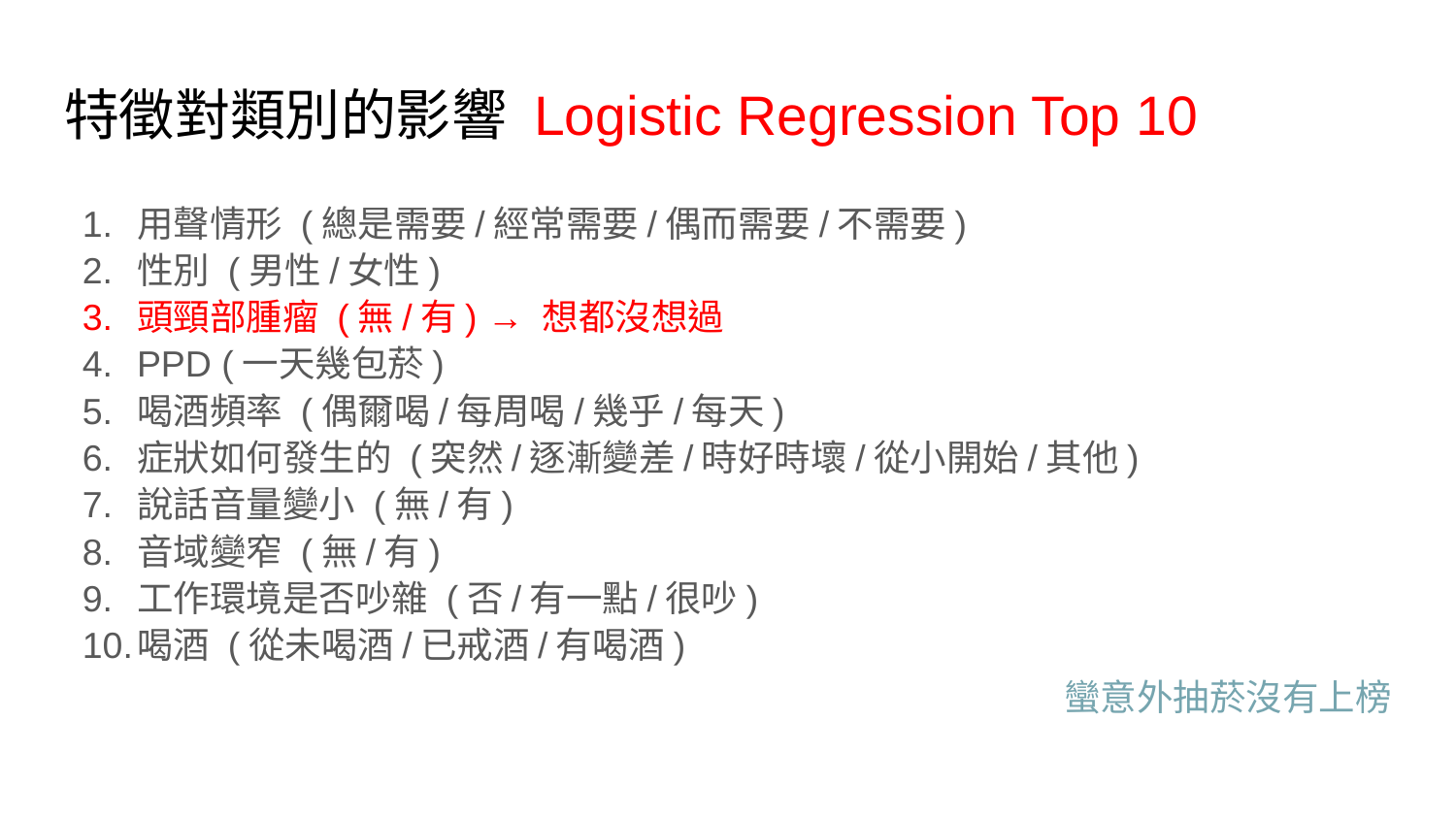

# 特徵對類別的影響 Logistic Regression Top 10

用聲情形 (總是需要/經常需要/偶而需要/不需要)
性別 (男性/女性)
頭頸部腫瘤 (無/有) → 想都沒想過
PPD (一天幾包菸)
喝酒頻率 (偶爾喝/每周喝/幾乎/每天)
症狀如何發生的 (突然/逐漸變差/時好時壞/從小開始/其他)
說話音量變小 (無/有)
音域變窄 (無/有)
工作環境是否吵雜 (否/有一點/很吵)
喝酒 (從未喝酒/已戒酒/有喝酒)
蠻意外抽菸沒有上榜